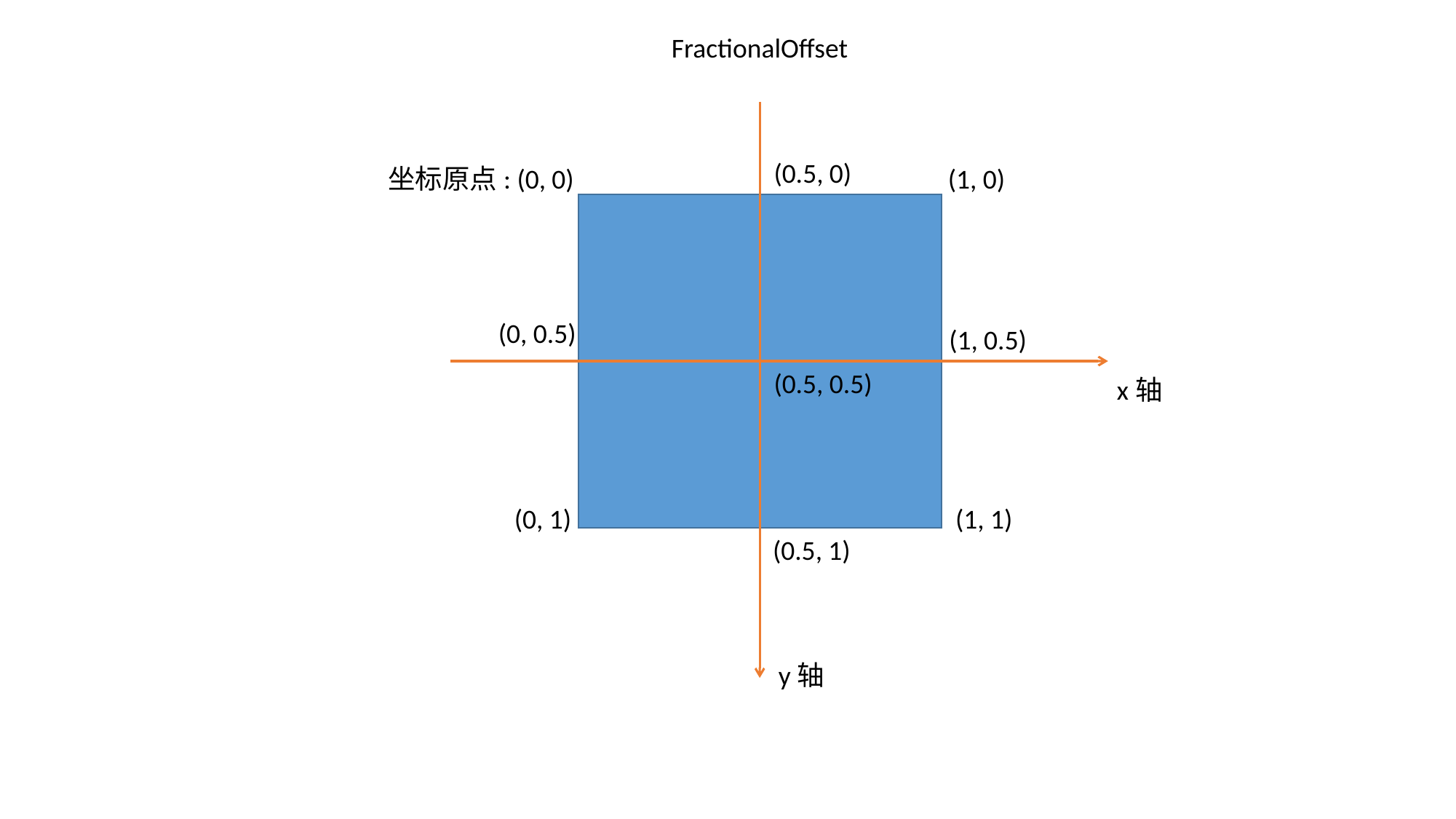

FractionalOffset
(0.5, 0)
(1, 0)
坐标原点: (0, 0)

(0, 0.5)
(1, 0.5)
(0.5, 0.5)
x轴
(0, 1)
(1, 1)
(0.5, 1)
y轴